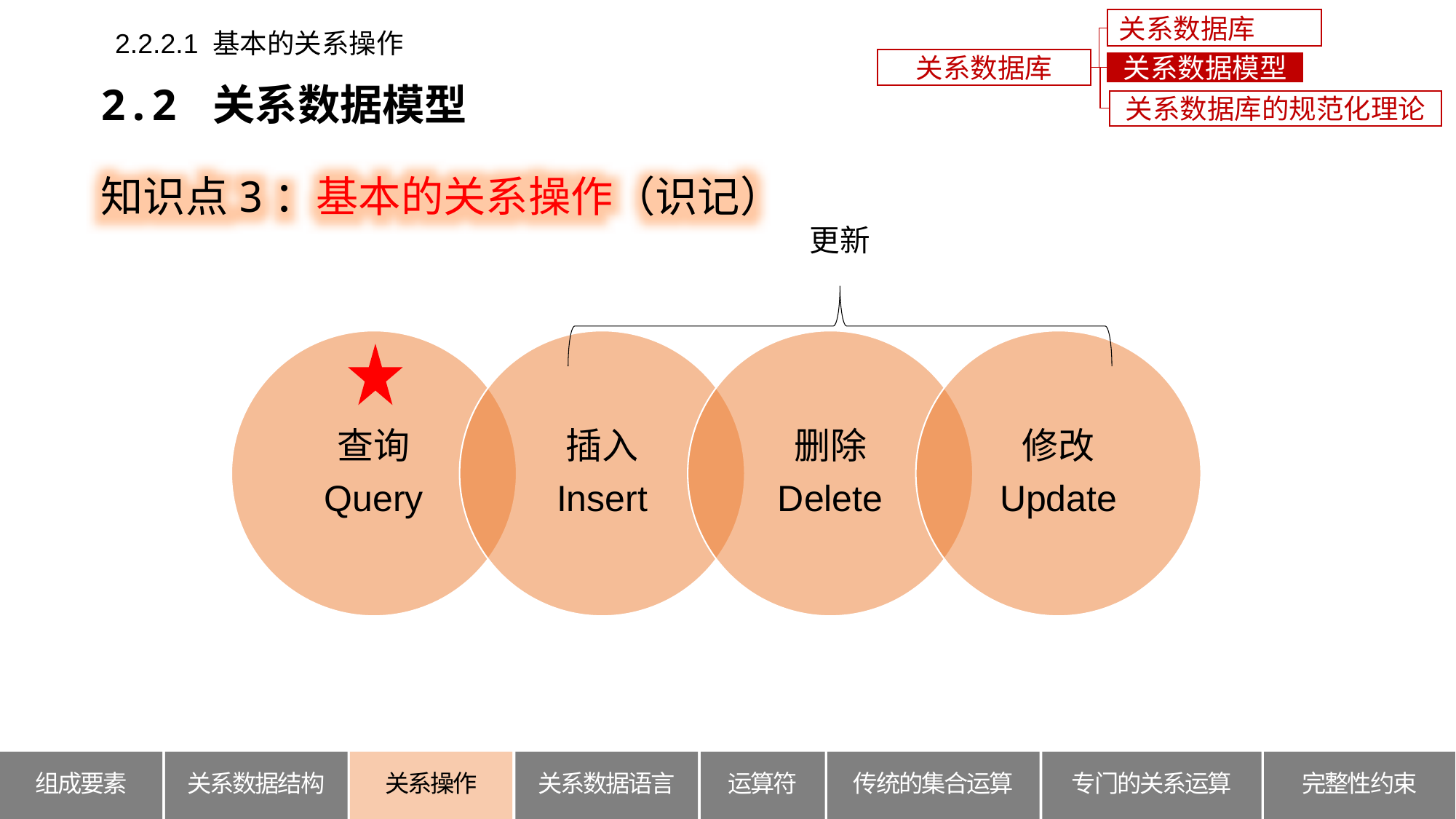

关系数据库概述
2.2.2.1 基本的关系操作
关系数据库
关系数据模型

2.2 关系数据模型
关系数据库的规范化理论
知识点3：基本的关系操作（识记）
更新
查询
Query
插入
Insert
删除
Delete
修改
Update

关系数据结构
组成要素
关系操作
关系数据语言
运算符
传统的集合运算
专门的关系运算
完整性约束